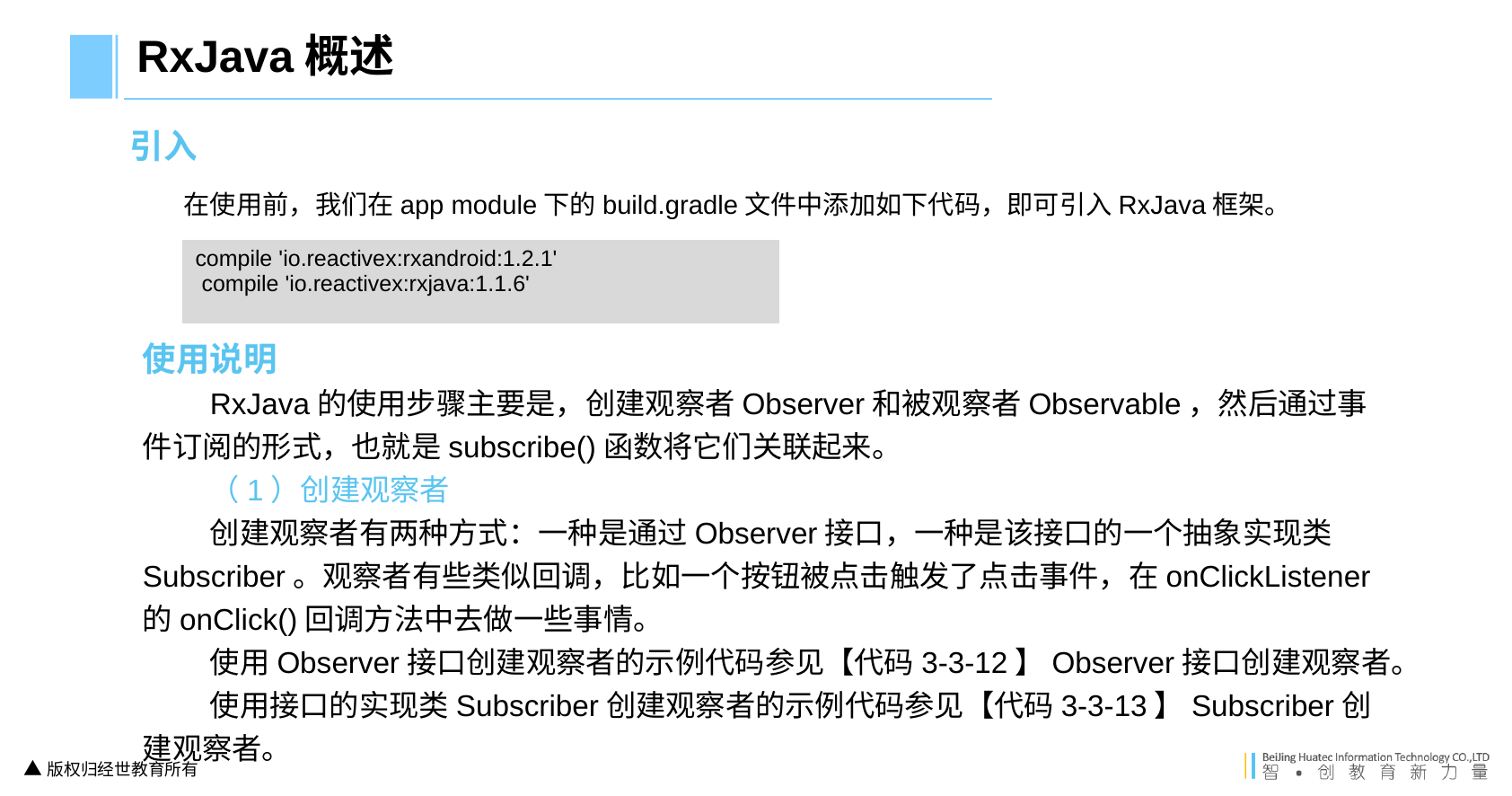

RxJava概述

引入
      在使用前，我们在app module下的build.gradle文件中添加如下代码，即可引入RxJava框架。
| compile 'io.reactivex:rxandroid:1.2.1' compile 'io.reactivex:rxjava:1.1.6' |
| --- |
使用说明
RxJava的使用步骤主要是，创建观察者Observer和被观察者Observable，然后通过事件订阅的形式，也就是subscribe()函数将它们关联起来。
（1）创建观察者
创建观察者有两种方式：一种是通过Observer接口，一种是该接口的一个抽象实现类Subscriber。观察者有些类似回调，比如一个按钮被点击触发了点击事件，在onClickListener的onClick()回调方法中去做一些事情。
使用Observer接口创建观察者的示例代码参见【代码3-3-12】Observer接口创建观察者。
使用接口的实现类Subscriber创建观察者的示例代码参见【代码3-3-13】Subscriber创建观察者。